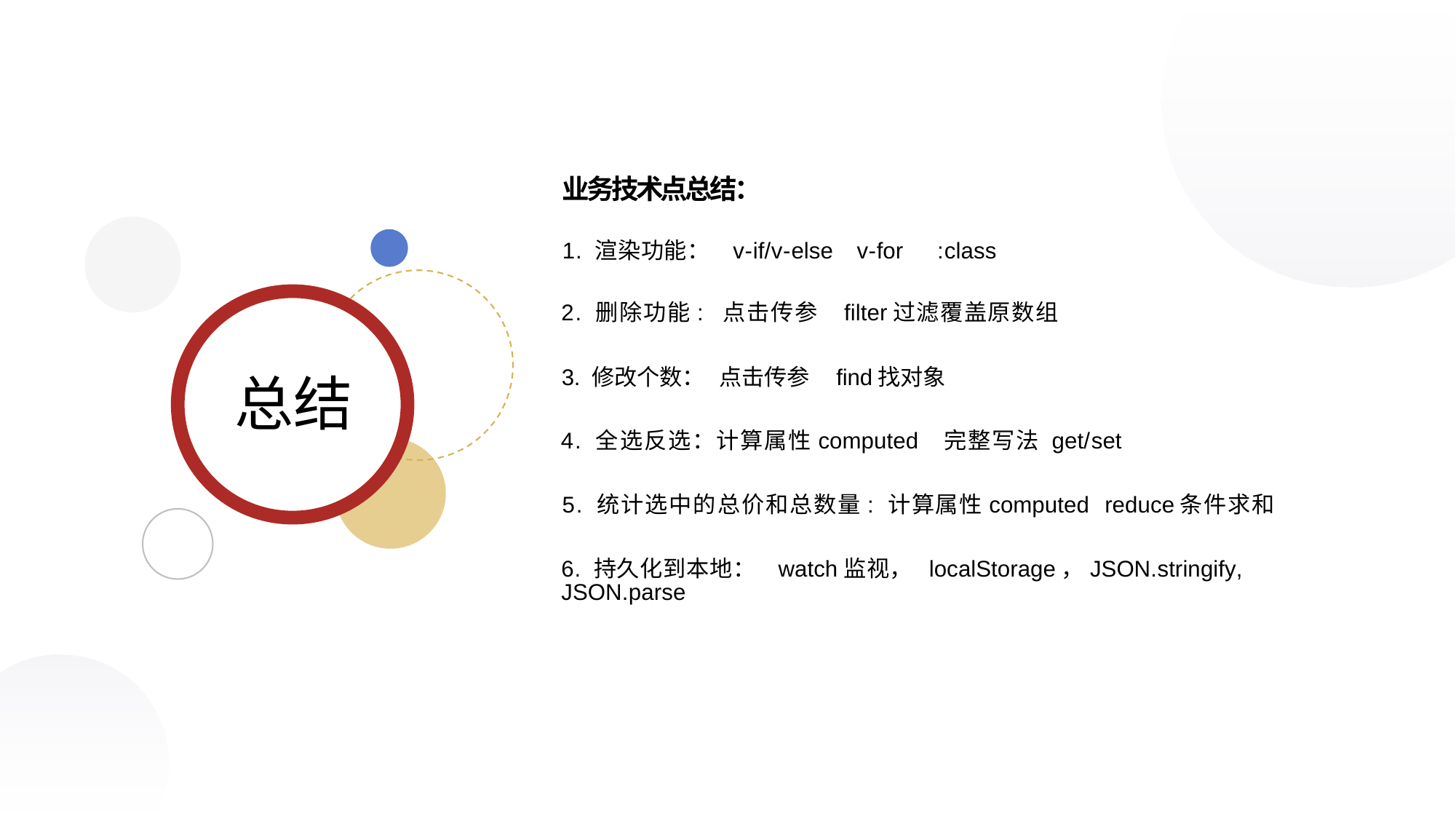

业务技术点总结：

1. 渲染功能：   v-if/v-else   v-for     :class

2. 删除功能:  点击传参   filter过滤覆盖原数组
3. 修改个数：  点击传参   find找对象

4. 全选反选：计算属性computed   完整写法 get/set

5. 统计选中的总价和总数量: 计算属性computed  reduce条件求和

6. 持久化到本地：   watch监视，  localStorage，JSON.stringify,  JSON.parse

总结